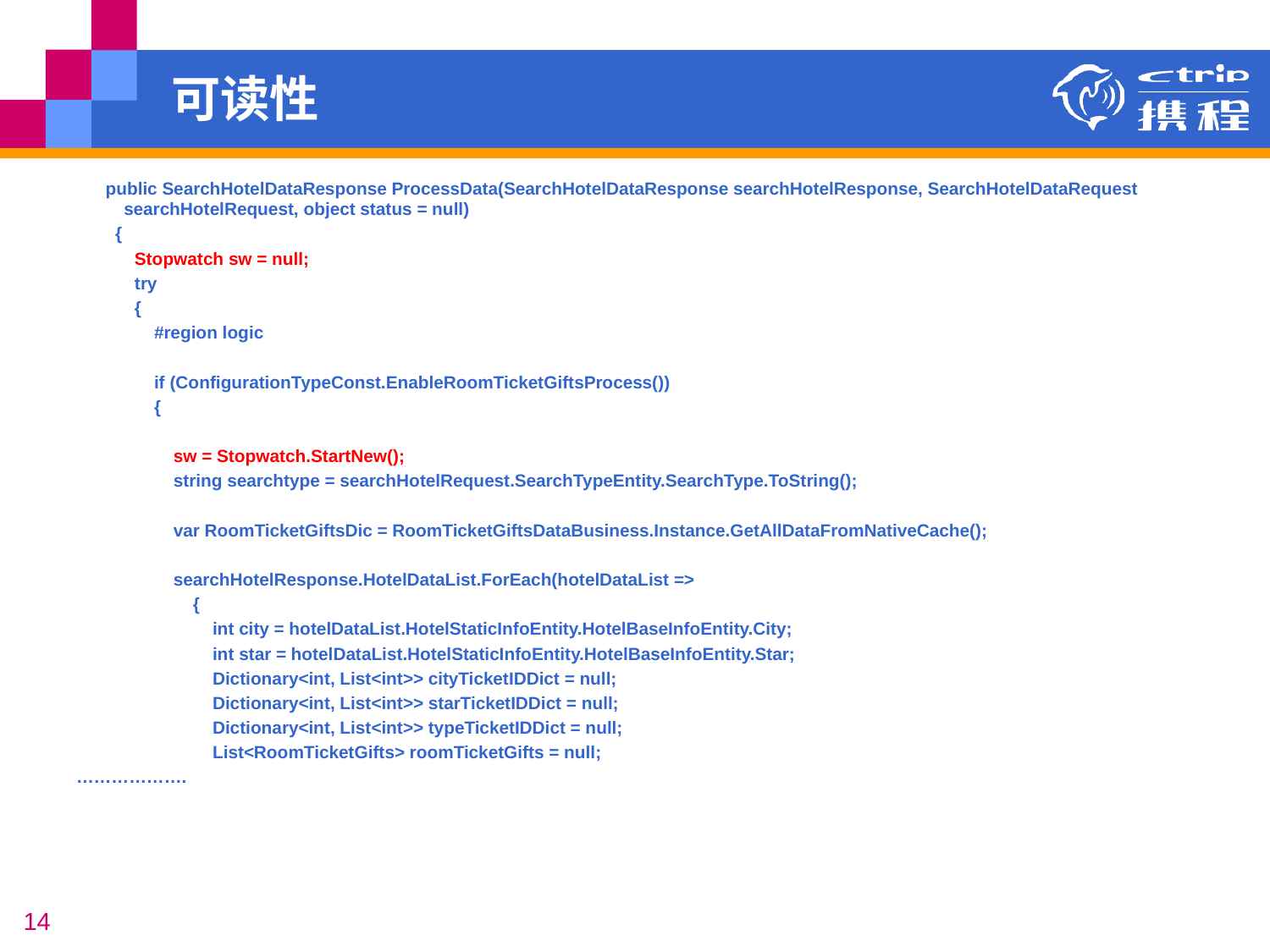

public SearchHotelDataResponse ProcessData(SearchHotelDataResponse searchHotelResponse, SearchHotelDataRequest searchHotelRequest, object status = null)
        {

            Stopwatch sw = null;
            try
            {
                #region logic

                if (ConfigurationTypeConst.EnableRoomTicketGiftsProcess())
                {

                    sw = Stopwatch.StartNew();
                    string searchtype = searchHotelRequest.SearchTypeEntity.SearchType.ToString();

                    var RoomTicketGiftsDic = RoomTicketGiftsDataBusiness.Instance.GetAllDataFromNativeCache();

                    searchHotelResponse.HotelDataList.ForEach(hotelDataList =>
                        {
                            int city = hotelDataList.HotelStaticInfoEntity.HotelBaseInfoEntity.City;
                            int star = hotelDataList.HotelStaticInfoEntity.HotelBaseInfoEntity.Star;
                            Dictionary<int, List<int>> cityTicketIDDict = null;
                            Dictionary<int, List<int>> starTicketIDDict = null;
                            Dictionary<int, List<int>> typeTicketIDDict = null;
                            List<RoomTicketGifts> roomTicketGifts = null;
                            List<int> ticketIDsOfCity = null;
                            List<int> ticketIDsOfStar = null;

                            // 缓存中获取:送券规则字典
                            Dictionary<int, RoomTicketGiftRule> ticketRuleComponent = RoomTicketGiftRuleBusiness.Instance.GetAllDataFromNativeCache();

                            // 这个字典中如果有值的话，只可能有个Key=0，Value=Component。所以这里只取key=0的
                            if (ticketRuleComponent.Count == 1 && ticketRuleComponent.ContainsKey(0))
                            {
                                cityTicketIDDict = ticketRuleComponent[0].CityTicketIDDict;
                                starTicketIDDict = ticketRuleComponent[0].StarTicketIDDict;
                                typeTicketIDDict = ticketRuleComponent[0].TypeTicketIDDict;
                                roomTicketGifts = ticketRuleComponent[0].RoomTicketGifts;

                                if (cityTicketIDDict != null && cityTicketIDDict.ContainsKey(city))
                                {
                                    ticketIDsOfCity = cityTicketIDDict[city];
                                }

                                if (starTicketIDDict != null && starTicketIDDict.ContainsKey(star))
                                {
                                    ticketIDsOfStar = starTicketIDDict[star];
                                }

                            }

                            List<RoomTicketGifts> roomTicketGifts_temp = null;
                            if (RoomTicketGiftsDic != null && RoomTicketGiftsDic.Count > 0)
                            {
                                hotelDataList.BaseRoomEntity.ForEach(delegate(BaseRoomEntity baseRoomentity_temp)
                                {
                                    baseRoomentity_temp.RoomDataEntity.ForEach(delegate(RoomDataEntity roomListEntity_temp)
                                    {
                                        // 是否是返现房型
                                        bool IsHandBackCashRoomType = false; //返现房型(送券, 送游票, 券返, 直返)3

                                        bool IsPrePayDiscountRoomType = roomListEntity_temp.RoomStatusEntity.PriceType == PriceType.PrePayDiscount;//预付立减房型   4
                                        bool IsPP = roomListEntity_temp.RoomStatusEntity.PayType == PayType.PP; // 预付房型2
                                        bool IsFG = roomListEntity_temp.RoomStatusEntity.PayType == PayType.FG; // 现付房型1
                                        List<int> excludeTicketIDsOfType = new List<int>();

                                        #region 得到要排除的ticketID
                                        if (typeTicketIDDict != null && roomTicketGifts != null)
                                        {
                                            foreach (RoomTicketGifts gift in roomTicketGifts)
                                            {
                                                bool checkinAfterEnd = DateTime.Now.Date > gift.EndDate;
                                                bool checkoutBeforeStart = DateTime.Now.Date < gift.StartDate;
                                                bool weekdayMatch = CheckWeek(searchHotelRequest, gift.WeekDayIndex);
                                                //bool paymentTypeMatch = string.IsNullOrEmpty(gift.PaymentType)?false:gift.PaymentType.Equals(roomListEntity_temp.RoomStatusEntity.PayType.ToString());
                                                // 如果已过期，或者星期不匹配，或者支付方式不匹配
                                                if (checkinAfterEnd || checkoutBeforeStart || !weekdayMatch)//|| !paymentTypeMatch
                                                {
                                                    excludeTicketIDsOfType.Add(gift.RoomTicketGiftsID);
                                                    continue;
                                                }

                                                if (IsPrePayDiscountRoomType && typeTicketIDDict.ContainsKey(4))
                                                {
                                                    if (typeTicketIDDict[4].Contains(gift.RoomTicketGiftsID))
                                                    {
                                                        excludeTicketIDsOfType.Add(gift.RoomTicketGiftsID);
                                                        continue;
                                                    }

                                                }

                                                if (IsPP && typeTicketIDDict.ContainsKey(2))
                                                {
                                                    if (typeTicketIDDict[2].Contains(gift.RoomTicketGiftsID))
                                                   {
                                                        excludeTicketIDsOfType.Add(gift.RoomTicketGiftsID);
                                                        continue;
                                                    }

                                                }
                                                if (IsFG && typeTicketIDDict.ContainsKey(1))
                                                {
                                                    if (typeTicketIDDict[1].Contains(gift.RoomTicketGiftsID))
                                                    {
                                                        excludeTicketIDsOfType.Add(gift.RoomTicketGiftsID);
                                                        continue;
                                                    }

                                                }

                                            }

                                        }
                                        #endregion

                                        //只有取到了gift信息才进去处理
                                        if (RoomTicketGiftsDic.TryGetValue(roomListEntity_temp.RoomStatusEntity.Room, out roomTicketGifts_temp))
                                        {
                                            List<RoomTicketGifts> roomTicketGifts_temps = new List<RoomTicketGifts>();
                                            //判断筛选信息是否符合条件 活动循环
                                            roomTicketGifts_temp.ForEach(delegate(RoomTicketGifts roomTicketGifts_temp1)
                                            {
                                                List<RoomTicketGiftsDetail> roomTicketGiftsDetailsList = new List<RoomTicketGiftsDetail>();
                                                //明细循环
                                                roomTicketGifts_temp1.RoomTicketGiftsDetail.ForEach(delegate(RoomTicketGiftsDetail roomTicketGiftsDetail_temp1)
                                                {
                                                    if (!CheckWeek(searchHotelRequest, roomTicketGiftsDetail_temp1.WeekDayIndex) && string.Compare(roomTicketGiftsDetail_temp1.TicketType, "Y", StringComparison.OrdinalIgnoreCase) == 0)//星期不适用时不返回
                                                    {
                                                        return;
                                                    }
                                                    //日期判断
                                                    if (roomTicketGiftsDetail_temp1.Arrival < searchHotelRequest.PublicSearchParameter.CheckOutDate && roomTicketGiftsDetail_temp1.Departure >= searchHotelRequest.PublicSearchParameter.CheckInDate && DateTime.Now.Date >= roomTicketGiftsDetail_temp1.StartDate && DateTime.Now.Date <= roomTicketGiftsDetail_temp1.EndDate)
                                                    {
                                                        if (searchHotelRequest.SearchTypeEntity.SearchType == SearchType.PkgResSearch)//度假送券不判支付类型
                                                        {
                                                            if (string.Equals(roomTicketGiftsDetail_temp1.PaymentType, "FP", StringComparison.OrdinalIgnoreCase)
                                                            || (roomListEntity_temp.RoomStatusEntity.IsFGToPP && string.Equals(roomTicketGiftsDetail_temp1.PaymentType, "FG", StringComparison.OrdinalIgnoreCase))
                                                            || string.Equals(roomTicketGiftsDetail_temp1.PaymentType, roomListEntity_temp.RoomStatusEntity.PayType.ToString(), StringComparison.OrdinalIgnoreCase))
                                                            {
                                                                RoomTicketGiftsDetail roomTicketGiftsDetail_tempCopy = roomTicketGiftsDetail_temp1.Clone() as RoomTicketGiftsDetail;
                                                                roomTicketGiftsDetail_tempCopy.CalculateAmount = GetRoomTicketgiftsCalculateAmount(roomTicketGiftsDetail_tempCopy, roomListEntity_temp, searchHotelRequest.SearchTypeEntity.IntlCity, searchHotelRequest.PublicSearchParameter.IgnoreExchange);
                                                                AddTicketGiftsDetailWithWirelessChecking(roomTicketGiftsDetailsList, roomTicketGiftsDetail_tempCopy, searchHotelRequest);
                                                                // 如果是false，说明房型目前还没有返现，需要判断。如果是true，说明房型已有返现，不需要再判断了
                                                                if (!IsHandBackCashRoomType)
                                                                {
                                                                    // Y是平台券,非平台券既是 返现券
                                                                    IsHandBackCashRoomType = roomTicketGiftsDetail_tempCopy.TicketType != "Y";
                                                                }

                                                            }
                                                        }
                                                        else
                                                        {
                                                            if (searchHotelRequest.PublicSearchParameter.IsRequestTravelMoney
                                                                && (searchHotelRequest.SearchTypeEntity.SearchType == SearchType.OnLineSearch)
                                                                && string.Compare(roomTicketGiftsDetail_temp1.TicketType, "Y", StringComparison.OrdinalIgnoreCase) == 0
                                                                && roomListEntity_temp.RoomStatusEntity.PayType == PayType.FG
                                                                && (roomTicketGiftsDetail_temp1.PaymentType == "FP" || roomTicketGiftsDetail_temp1.PaymentType == "PP")
                                                                )
                                                            {
                                                                RoomTicketGiftsDetail roomTicketGiftsDetail_tempCopy = roomTicketGiftsDetail_temp1.Clone() as RoomTicketGiftsDetail;
                                                                roomTicketGiftsDetail_tempCopy.CalculateAmount = GetRoomTicketgiftsCalculateAmount(roomTicketGiftsDetail_tempCopy, roomListEntity_temp, searchHotelRequest.SearchTypeEntity.IntlCity, searchHotelRequest.PublicSearchParameter.IgnoreExchange);
                                                                AddTicketGiftsDetailWithWirelessChecking(roomTicketGiftsDetailsList, roomTicketGiftsDetail_tempCopy, searchHotelRequest);
                                                                // 如果是false，说明房型目前还没有返现，需要判断。如果是true，说明房型已有返现，不需要再判断了
                                                                if (!IsHandBackCashRoomType)
                                                                {
                                                                    // Y是平台券,非平台券既是 返现券
                                                                    IsHandBackCashRoomType = roomTicketGiftsDetail_tempCopy.TicketType != "Y";
                                                                }

                                                            }
                                                            else if (roomTicketGiftsDetail_temp1.PaymentType == "FP" || string.Compare(roomTicketGiftsDetail_temp1.PaymentType.Trim(), roomListEntity_temp.RoomStatusEntity.PayType.ToString(), StringComparison.OrdinalIgnoreCase) == 0)
                                                            {
                                                                RoomTicketGiftsDetail roomTicketGiftsDetail_tempCopy = roomTicketGiftsDetail_temp1.Clone() as RoomTicketGiftsDetail;
                                                                roomTicketGiftsDetail_tempCopy.CalculateAmount = GetRoomTicketgiftsCalculateAmount(roomTicketGiftsDetail_tempCopy, roomListEntity_temp, searchHotelRequest.SearchTypeEntity.IntlCity, searchHotelRequest.PublicSearchParameter.IgnoreExchange);
                                                                AddTicketGiftsDetailWithWirelessChecking(roomTicketGiftsDetailsList, roomTicketGiftsDetail_tempCopy, searchHotelRequest);
                                                                // 如果是false，说明房型目前还没有返现，需要判断。如果是true，说明房型已有返现，不需要再判断了
                                                                if (!IsHandBackCashRoomType)
                                                                {
                                                                    // Y是平台券,非平台券既是 返现券
                                                                    IsHandBackCashRoomType = roomTicketGiftsDetail_tempCopy.TicketType != "Y";
                                                                }

                                                            }
                                                        }
                                                    }
                                                });

                                                if (roomTicketGiftsDetailsList.Count > 0)
                                                {
                                                    RoomTicketGifts roomTicketgifts = new RoomTicketGifts();
                                                    roomTicketgifts.PlatformPromotionID = roomTicketGifts_temp1.PlatformPromotionID;
                                                    roomTicketgifts.RoomTicketGiftsID = roomTicketGifts_temp1.RoomTicketGiftsID;
                                                    roomTicketgifts.RoomTicketGiftsName = roomTicketGifts_temp1.RoomTicketGiftsName;
                                                    roomTicketgifts.TicketGiftsChannels = roomTicketGifts_temp1.TicketGiftsChannels;
                                                    roomTicketgifts.RoomTicketGiftsRealID = roomTicketGifts_temp1.RoomTicketGiftsRealID;
                                                    roomTicketgifts.RoomTicketGiftsDetail = roomTicketGiftsDetailsList;
                                                    roomTicketGifts_temps.Add(roomTicketgifts);
                                                }
                                            });

                                            #region 追加新的送券rule 1.2 到房型

                                            if (ConfigurationTypeConst.TicketGiftRuleSearchType().Contains(searchtype) && roomTicketGifts != null)
                                            {
                                                // 先循环一遍，添加排除项
                                                foreach (RoomTicketGifts gift in roomTicketGifts)
                                                {
                                                    if (IsHandBackCashRoomType && typeTicketIDDict.ContainsKey(3))
                                                    {
                                                        if (typeTicketIDDict[3].Contains(gift.RoomTicketGiftsID))
                                                        {
                                                            excludeTicketIDsOfType.Add(gift.RoomTicketGiftsID);
                                                            continue;
                                                        }

                                                    }
                                                }

                                                // 验证规则是否完全匹配，匹配的话添加
                                                foreach (RoomTicketGifts gift in roomTicketGifts)
                                                {
                                                    if (ticketIDsOfCity != null && ticketIDsOfStar != null)
                                                    {
                                                        bool cityMatch = ticketIDsOfCity.Contains(gift.RoomTicketGiftsID);
                                                        bool starMatch = ticketIDsOfStar.Contains(gift.RoomTicketGiftsID);
                                                        bool typeMatch = !excludeTicketIDsOfType.Contains(gift.RoomTicketGiftsID);
                                                        if (cityMatch && starMatch && typeMatch)
                                                        {
                                                            if (roomTicketGifts_temps.Find(e => e.RoomTicketGiftsID == gift.RoomTicketGiftsID) == null)
                                                            {
                                                                roomTicketGifts_temps.Add(gift);
                                                            }

                                                        }
                                                    }

                                                }

                                            }

                                            #endregion

                                            //送券信息赋值
                                            roomListEntity_temp.RoomStaticInfoEntity.RoomTicketGifts = roomTicketGifts_temps;
                                        }
                                        else  // 如果这个房型原来还没有关联任何ticket
                                        {

                                            if (ConfigurationTypeConst.TicketGiftRuleSearchType().Contains(searchtype) && roomTicketGifts != null)
                                            {
                                                List<RoomTicketGifts> roomTicketGifts_temps = new List<RoomTicketGifts>();
                                                if (roomTicketGifts != null)
                                                {
                                                    foreach (RoomTicketGifts gift in roomTicketGifts)
                                                    {
                                                        if (ticketIDsOfCity != null && ticketIDsOfStar != null)
                                                        {
                                                            bool cityMatch = ticketIDsOfCity.Contains(gift.RoomTicketGiftsID);
                                                            bool starMatch = ticketIDsOfStar.Contains(gift.RoomTicketGiftsID);
                                                            bool typeMatch = !excludeTicketIDsOfType.Contains(gift.RoomTicketGiftsID);
                                                            if (cityMatch && starMatch && typeMatch)
                                                            {
                                                                if (roomTicketGifts_temps.Find(e => e.RoomTicketGiftsID == gift.RoomTicketGiftsID) == null)
                                                                {
                                                                    roomTicketGifts_temps.Add((RoomTicketGifts)gift.Clone());
                                                                }

                                                            }
                                                        }

                                                    }
                                                }

                                                roomListEntity_temp.RoomStaticInfoEntity.RoomTicketGifts = roomTicketGifts_temps;
                                            }

                                        }

                                    });

                                });
                            }
                        });

                }

                #endregion

            }
            catch (Exception ex)
            {

                HelpBusiness.Logger.Error("RoomTicketGiftsProcess",
                                          "RoomTicketGiftsProcess" + "\n" +
                                          ex.Message + "\n" + ex.StackTrace + "\n"
                                          + (searchHotelRequest.Status is ShareStatus ? (searchHotelRequest.Status as ShareStatus).RawRequest : "null raw request"),
                                           addinfo);
                searchHotelResponse= new SearchHotelDataResponse();
            }
            finally
            {
                if (sw != null)
                {
                    sw.Stop();
                    PerformanceDataRecorderUtility.AddOrUpdate("RoomTicketGiftsProcess", sw.ElapsedMilliseconds);
                }
            }

            searchHotelResponse.DebugEntity.RoomTicketGiftsProcessTime = Math.Round(sw.Elapsed.TotalSeconds, 6);
            return searchHotelResponse;

        }
# 可读性
      public SearchHotelDataResponse ProcessData(SearchHotelDataResponse searchHotelResponse, SearchHotelDataRequest searchHotelRequest, object status = null)
        {
            Stopwatch sw = null;
            try
            {
                #region logic

                if (ConfigurationTypeConst.EnableRoomTicketGiftsProcess())
                {

                    sw = Stopwatch.StartNew();
                    string searchtype = searchHotelRequest.SearchTypeEntity.SearchType.ToString();

                    var RoomTicketGiftsDic = RoomTicketGiftsDataBusiness.Instance.GetAllDataFromNativeCache();

                    searchHotelResponse.HotelDataList.ForEach(hotelDataList =>
                        {
                            int city = hotelDataList.HotelStaticInfoEntity.HotelBaseInfoEntity.City;
                            int star = hotelDataList.HotelStaticInfoEntity.HotelBaseInfoEntity.Star;
                            Dictionary<int, List<int>> cityTicketIDDict = null;
                            Dictionary<int, List<int>> starTicketIDDict = null;
                            Dictionary<int, List<int>> typeTicketIDDict = null;
                            List<RoomTicketGifts> roomTicketGifts = null;
……………….
14